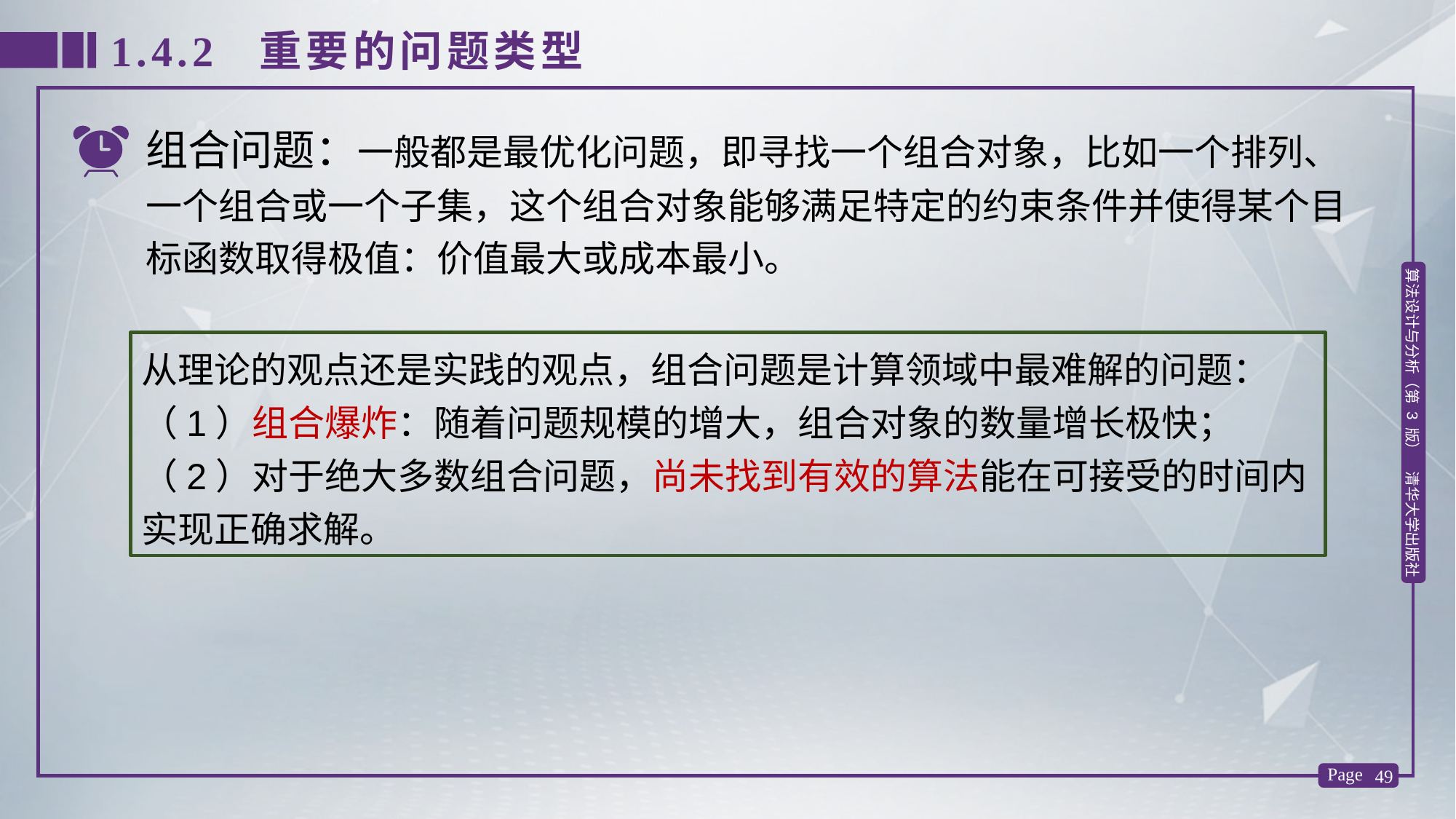

1.4.2  重要的问题类型
组合问题：一般都是最优化问题，即寻找一个组合对象，比如一个排列、一个组合或一个子集，这个组合对象能够满足特定的约束条件并使得某个目标函数取得极值：价值最大或成本最小。

从理论的观点还是实践的观点，组合问题是计算领域中最难解的问题：
（1）组合爆炸：随着问题规模的增大，组合对象的数量增长极快；
（2）对于绝大多数组合问题，尚未找到有效的算法能在可接受的时间内实现正确求解。